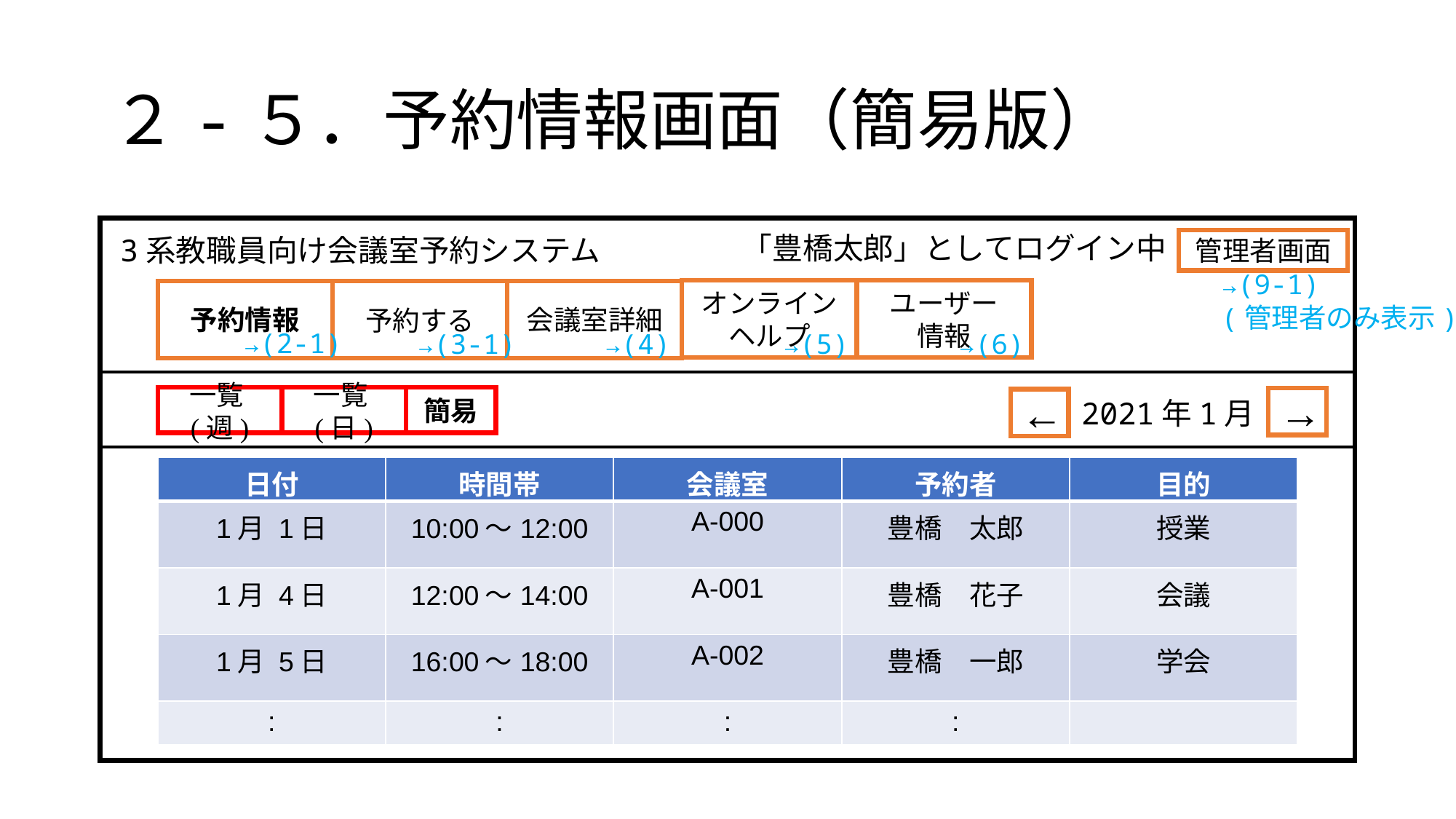

# ２-５．予約情報画面（簡易版）

「豊橋太郎」としてログイン中
3系教職員向け会議室予約システム
管理者画面
→(9-1)
(管理者のみ表示)
ユーザー
情報
オンラインヘルプ
予約情報
会議室詳細
予約する
→(2-1)
→(4)
→(5)
→(6)
→(3-1)
一覧(週)
一覧(日)
簡易
→
←
2021年1月
| 日付 | 時間帯 | 会議室 | 予約者 | 目的 |
| --- | --- | --- | --- | --- |
| 1月 1日 | 10:00～12:00 | A-000 | 豊橋　太郎 | 授業 |
| 1月 4日 | 12:00～14:00 | A-001 | 豊橋　花子 | 会議 |
| 1月 5日 | 16:00～18:00 | A-002 | 豊橋　一郎 | 学会 |
| : | : | : | : |  |